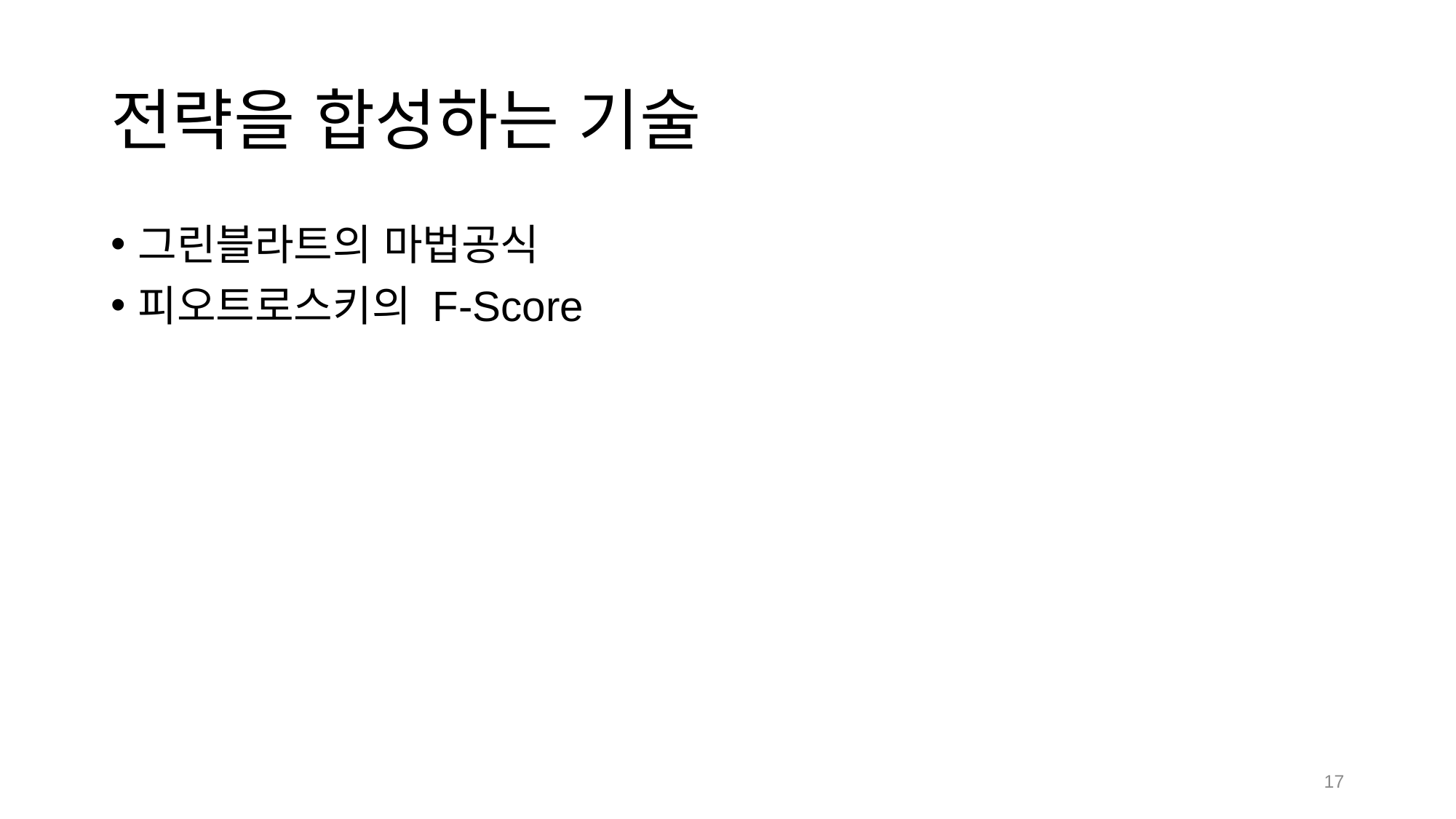

# 전략을 합성하는 기술
그린블라트의 마법공식
피오트로스키의 F-Score
17